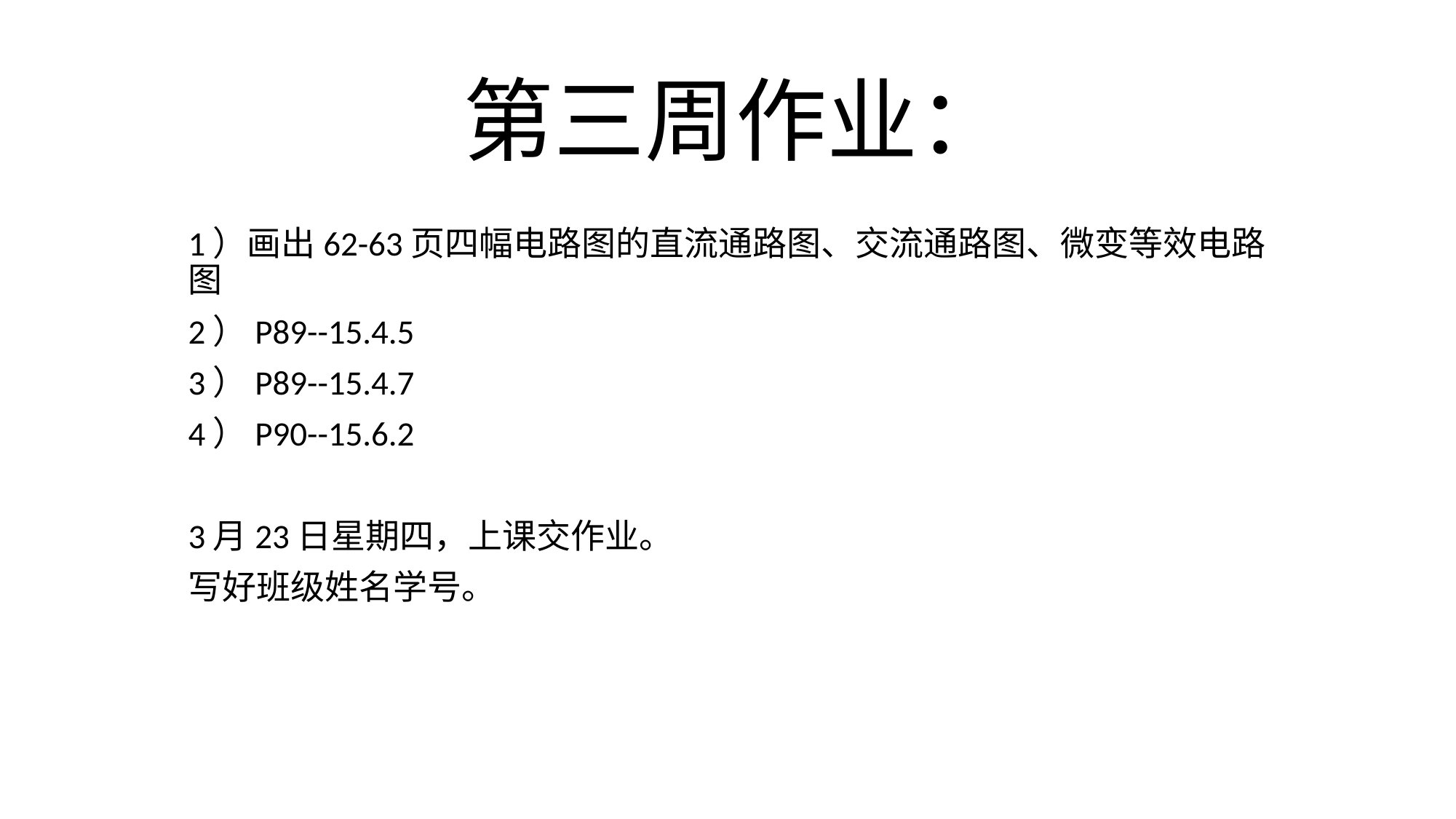

# 第三周作业：
1）画出62-63页四幅电路图的直流通路图、交流通路图、微变等效电路图
2）P89--15.4.5
3）P89--15.4.7
4）P90--15.6.2

3月23日星期四，上课交作业。
写好班级姓名学号。